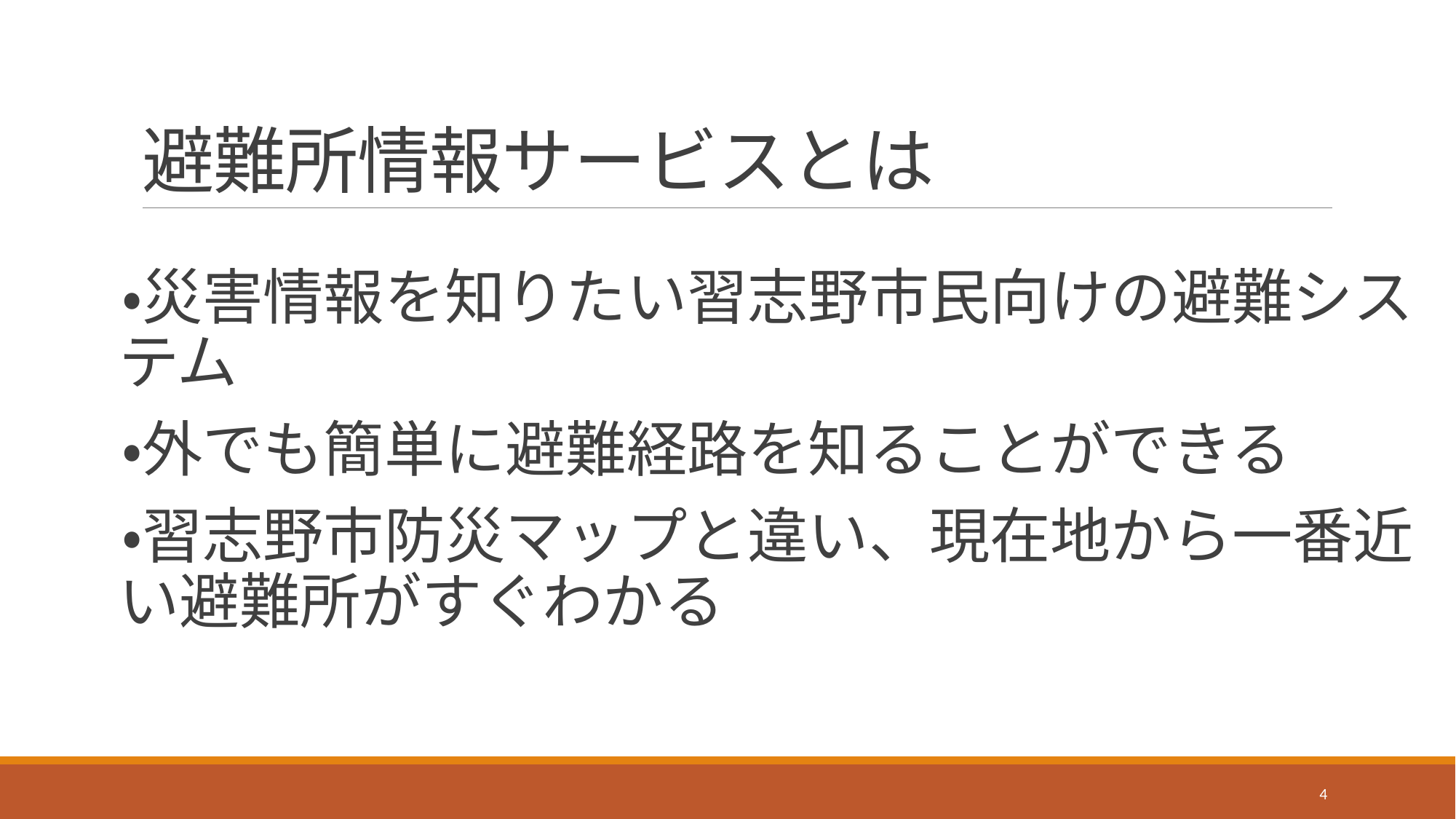

# 避難所情報サービスとは
・災害情報を知りたい習志野市民向けの避難システム
・外でも簡単に避難経路を知ることができる
・習志野市防災マップと違い、現在地から一番近い避難所がすぐわかる

4